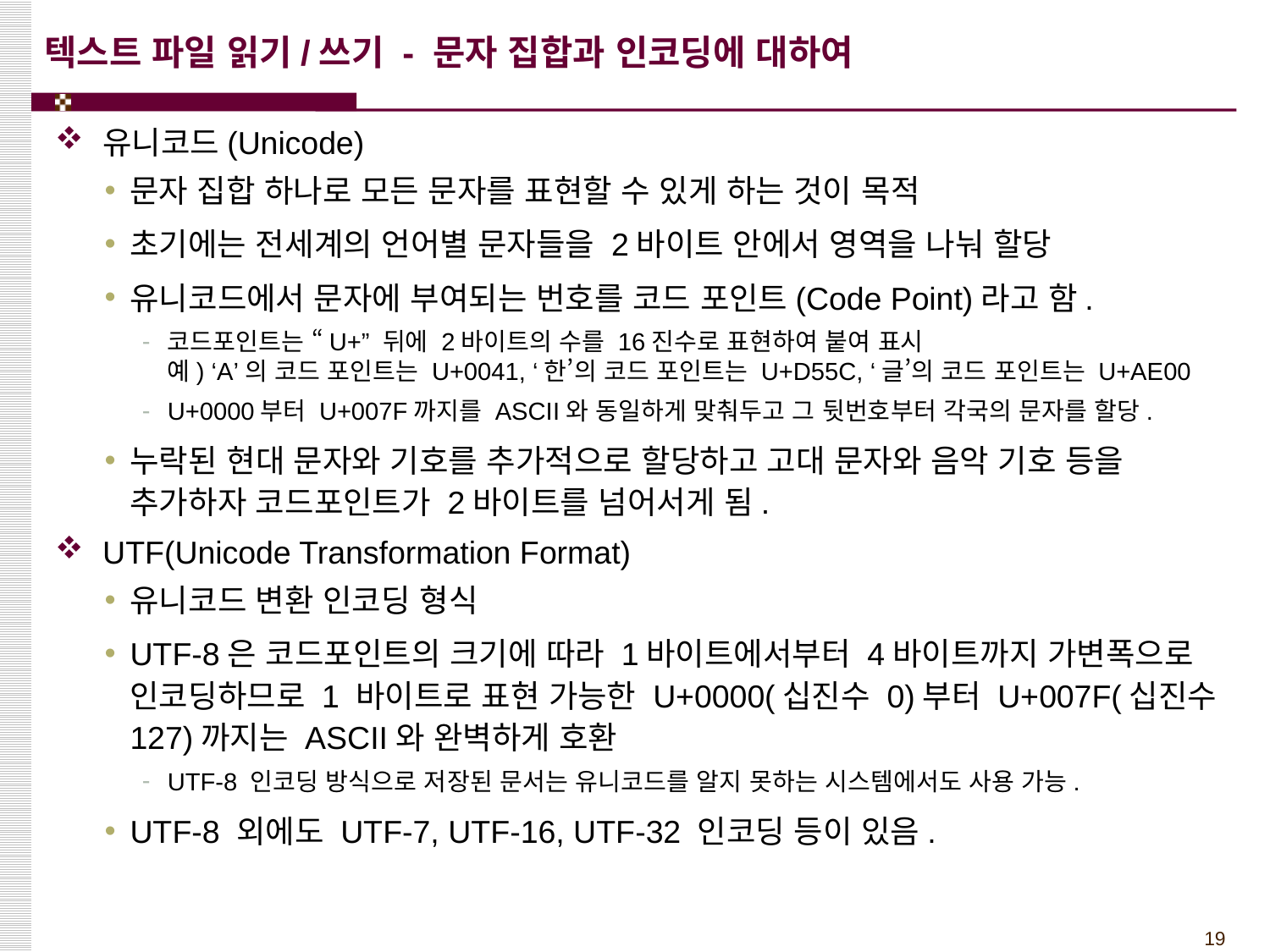

# 텍스트 파일 읽기/쓰기 - 문자 집합과 인코딩에 대하여
유니코드(Unicode)
문자 집합 하나로 모든 문자를 표현할 수 있게 하는 것이 목적
초기에는 전세계의 언어별 문자들을 2바이트 안에서 영역을 나눠 할당
유니코드에서 문자에 부여되는 번호를 코드 포인트(Code Point)라고 함.
코드포인트는 “U+” 뒤에 2바이트의 수를 16진수로 표현하여 붙여 표시
예) ‘A’의 코드 포인트는 U+0041, ‘한’의 코드 포인트는 U+D55C, ‘글’의 코드 포인트는 U+AE00
U+0000부터 U+007F까지를 ASCII와 동일하게 맞춰두고 그 뒷번호부터 각국의 문자를 할당.
누락된 현대 문자와 기호를 추가적으로 할당하고 고대 문자와 음악 기호 등을 추가하자 코드포인트가 2바이트를 넘어서게 됨.
UTF(Unicode Transformation Format)
유니코드 변환 인코딩 형식
UTF-8은 코드포인트의 크기에 따라 1바이트에서부터 4바이트까지 가변폭으로 인코딩하므로 1 바이트로 표현 가능한 U+0000(십진수 0)부터 U+007F(십진수 127)까지는 ASCII와 완벽하게 호환
UTF-8 인코딩 방식으로 저장된 문서는 유니코드를 알지 못하는 시스템에서도 사용 가능.
UTF-8 외에도 UTF-7, UTF-16, UTF-32 인코딩 등이 있음.